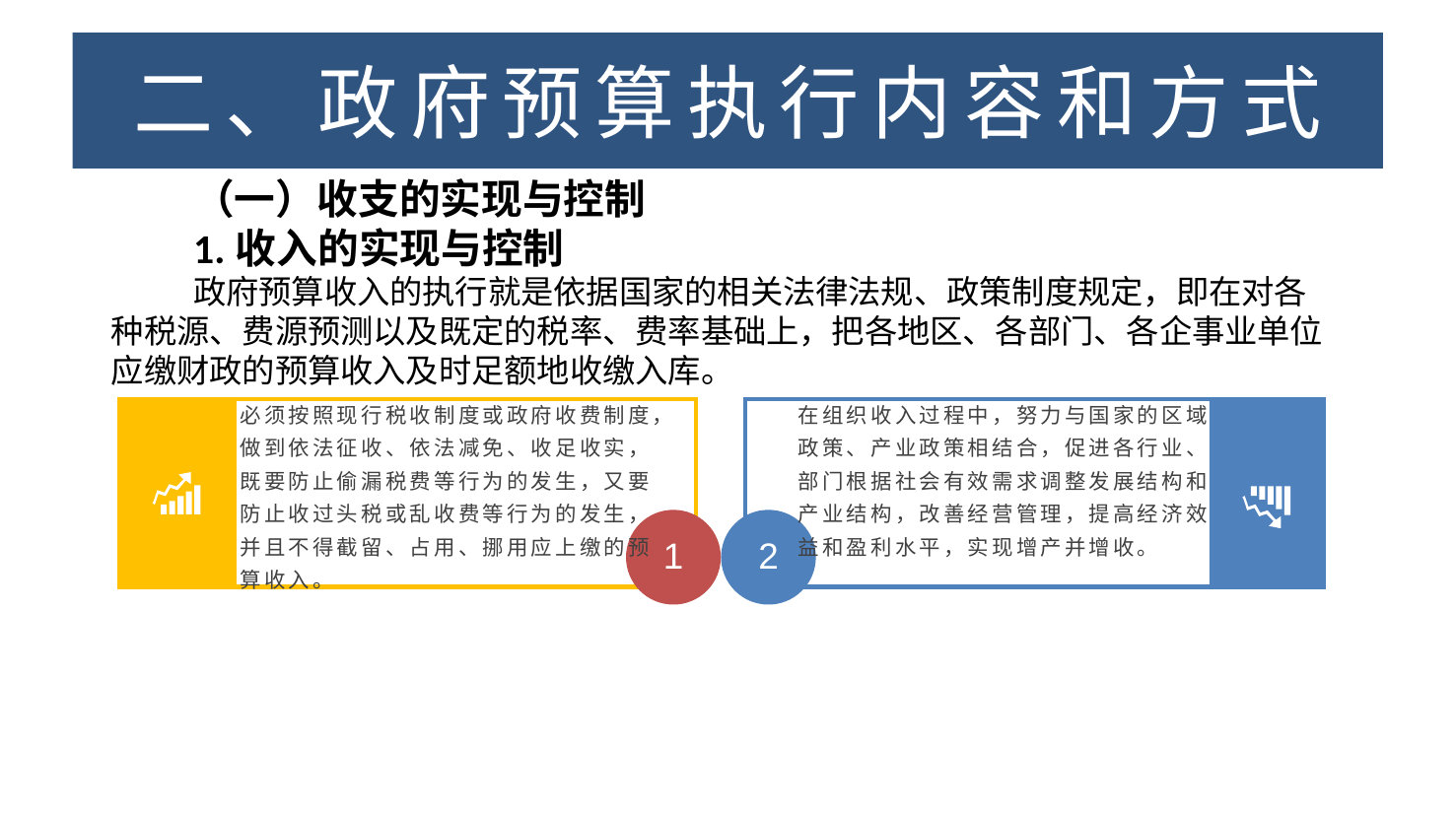

二、政府预算执行内容和方式
# 二、政府预算执行内容和方式
（一）收支的实现与控制
1.收入的实现与控制
政府预算收入的执行就是依据国家的相关法律法规、政策制度规定，即在对各种税源、费源预测以及既定的税率、费率基础上，把各地区、各部门、各企事业单位应缴财政的预算收入及时足额地收缴入库。
必须按照现行税收制度或政府收费制度，做到依法征收、依法减免、收足收实，既要防止偷漏税费等行为的发生，又要防止收过头税或乱收费等行为的发生，并且不得截留、占用、挪用应上缴的预算收入。
在组织收入过程中，努力与国家的区域政策、产业政策相结合，促进各行业、部门根据社会有效需求调整发展结构和产业结构，改善经营管理，提高经济效益和盈利水平，实现增产并增收。
ss

2
1